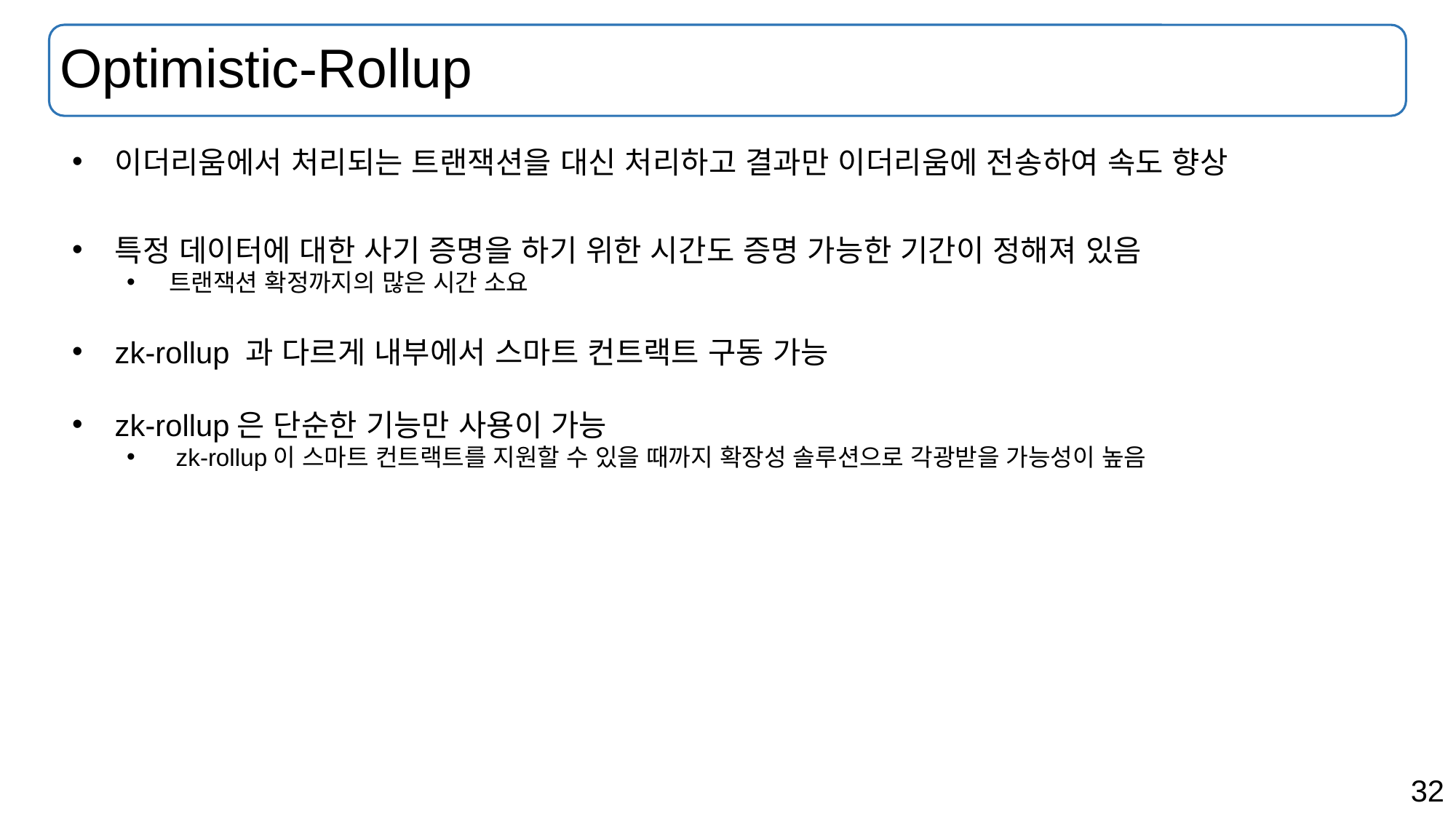

# Optimistic-Rollup
이더리움에서 처리되는 트랜잭션을 대신 처리하고 결과만 이더리움에 전송하여 속도 향상

특정 데이터에 대한 사기 증명을 하기 위한 시간도 증명 가능한 기간이 정해져 있음
트랜잭션 확정까지의 많은 시간 소요

zk-rollup 과 다르게 내부에서 스마트 컨트랙트 구동 가능

zk-rollup은 단순한 기능만 사용이 가능
 zk-rollup이 스마트 컨트랙트를 지원할 수 있을 때까지 확장성 솔루션으로 각광받을 가능성이 높음